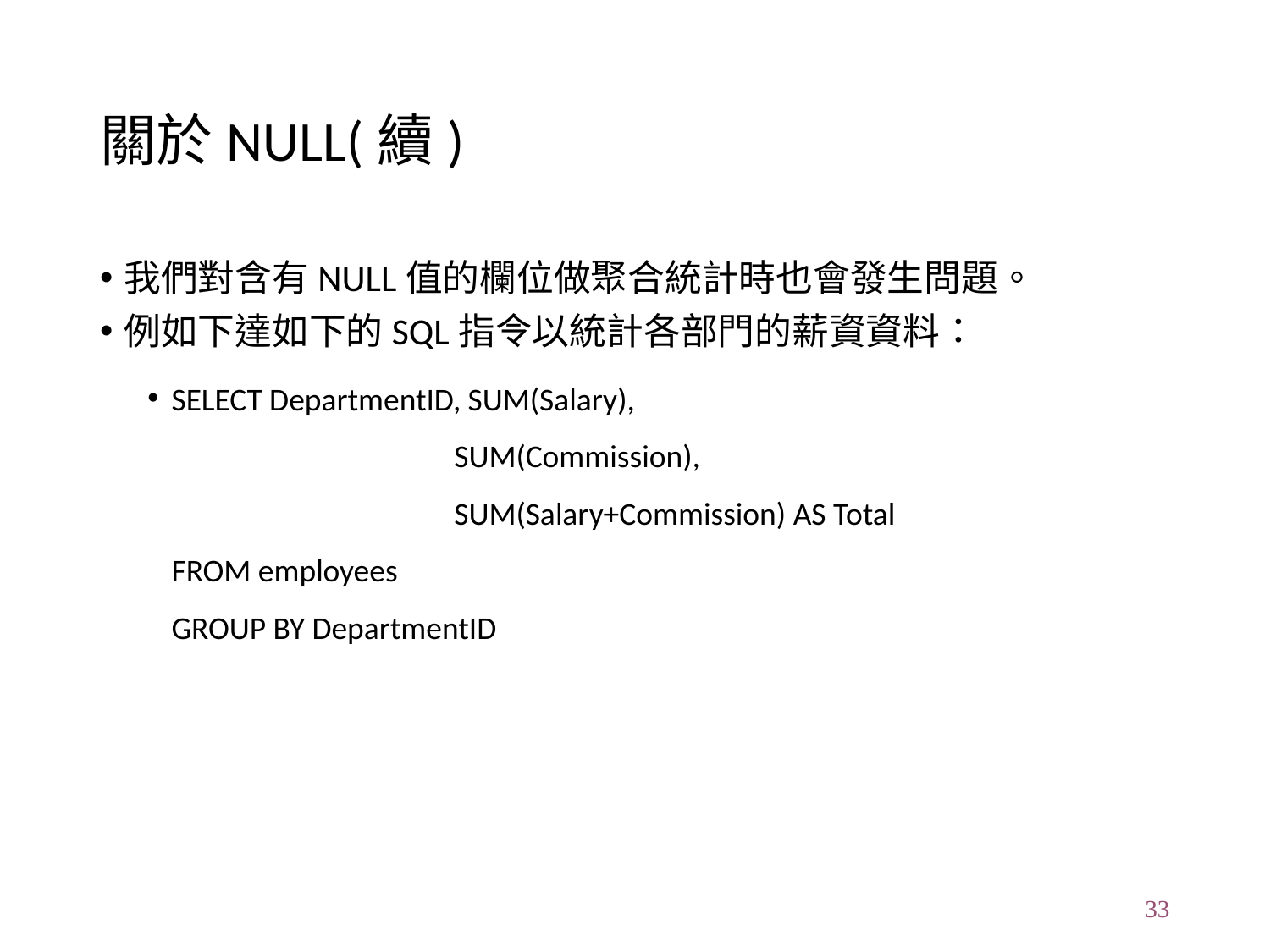

# 關於NULL(續)
我們對含有NULL值的欄位做聚合統計時也會發生問題。
例如下達如下的SQL指令以統計各部門的薪資資料：
SELECT DepartmentID, SUM(Salary),
		    SUM(Commission),
		    SUM(Salary+Commission) AS Total
FROM employees
GROUP BY DepartmentID

33